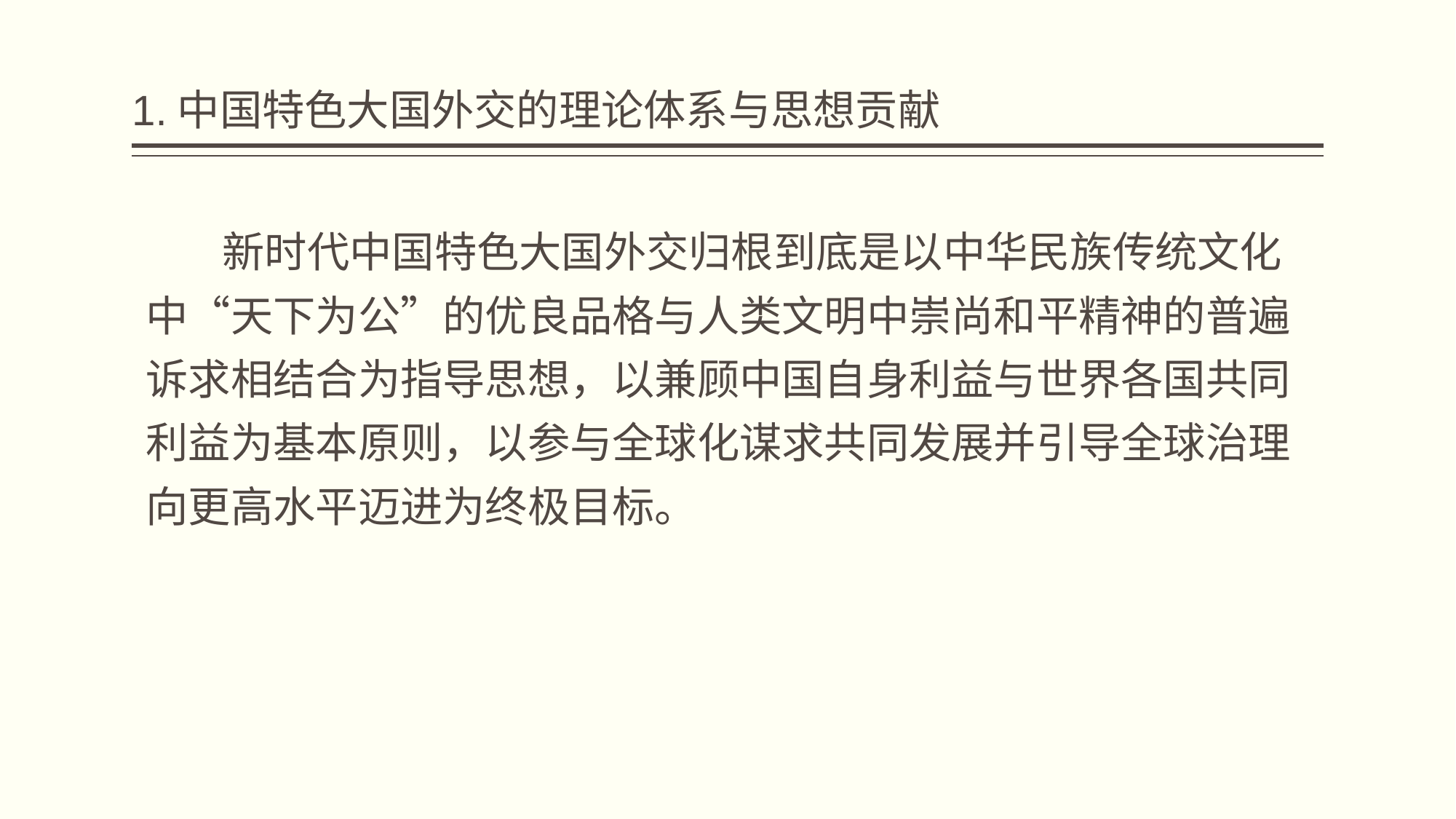

# 1.中国特色大国外交的理论体系与思想贡献
       新时代中国特色大国外交归根到底是以中华民族传统文化中“天下为公”的优良品格与人类文明中崇尚和平精神的普遍诉求相结合为指导思想，以兼顾中国自身利益与世界各国共同利益为基本原则，以参与全球化谋求共同发展并引导全球治理向更高水平迈进为终极目标。